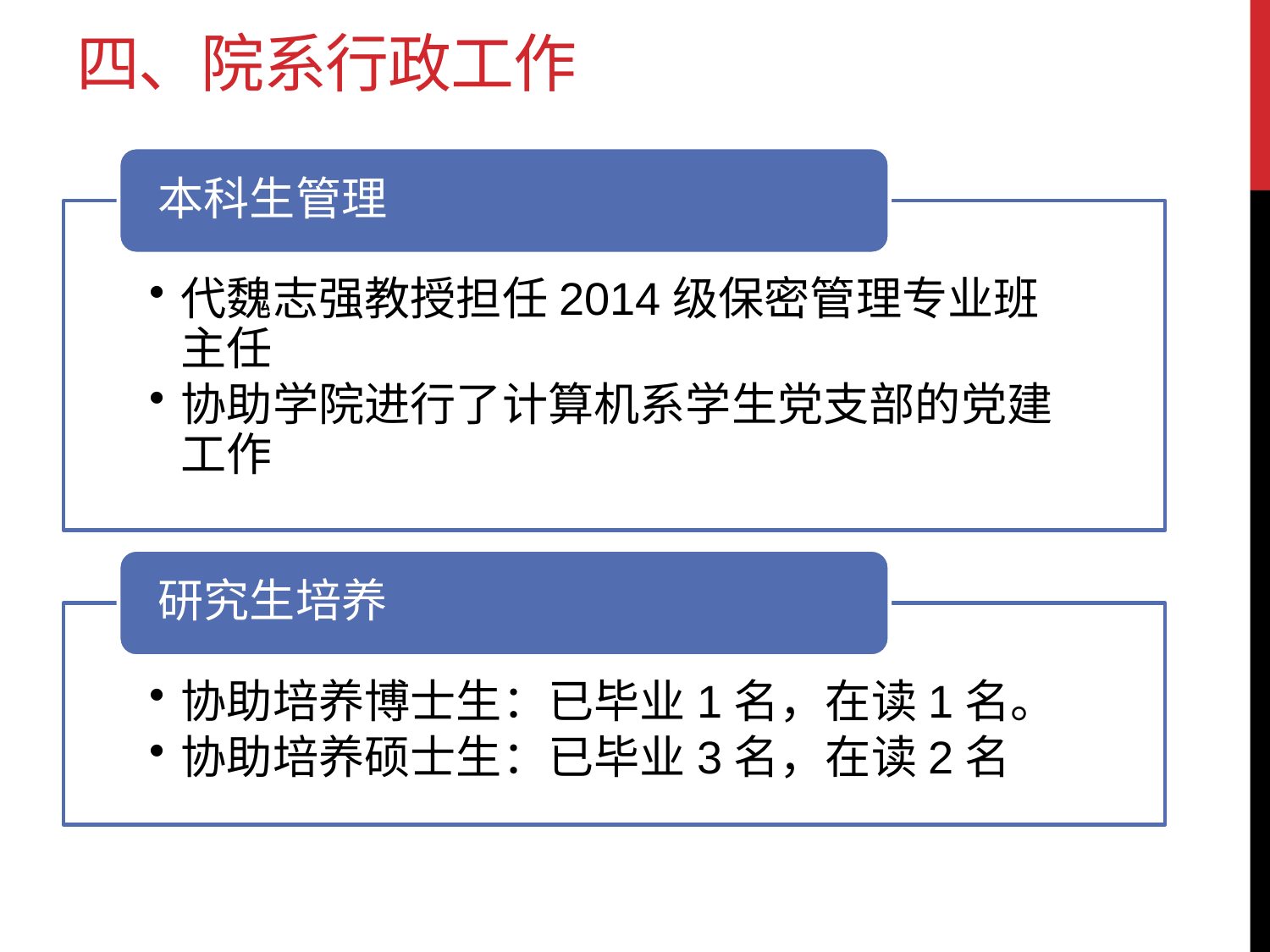

# 四、院系行政工作
代魏志强教授担任2014级保密管理专业班主任
协助学院进行了计算机系学生党支部的党建工作
本科生管理
协助培养博士生：已毕业1名，在读1名。
协助培养硕士生：已毕业3名，在读2名
研究生培养